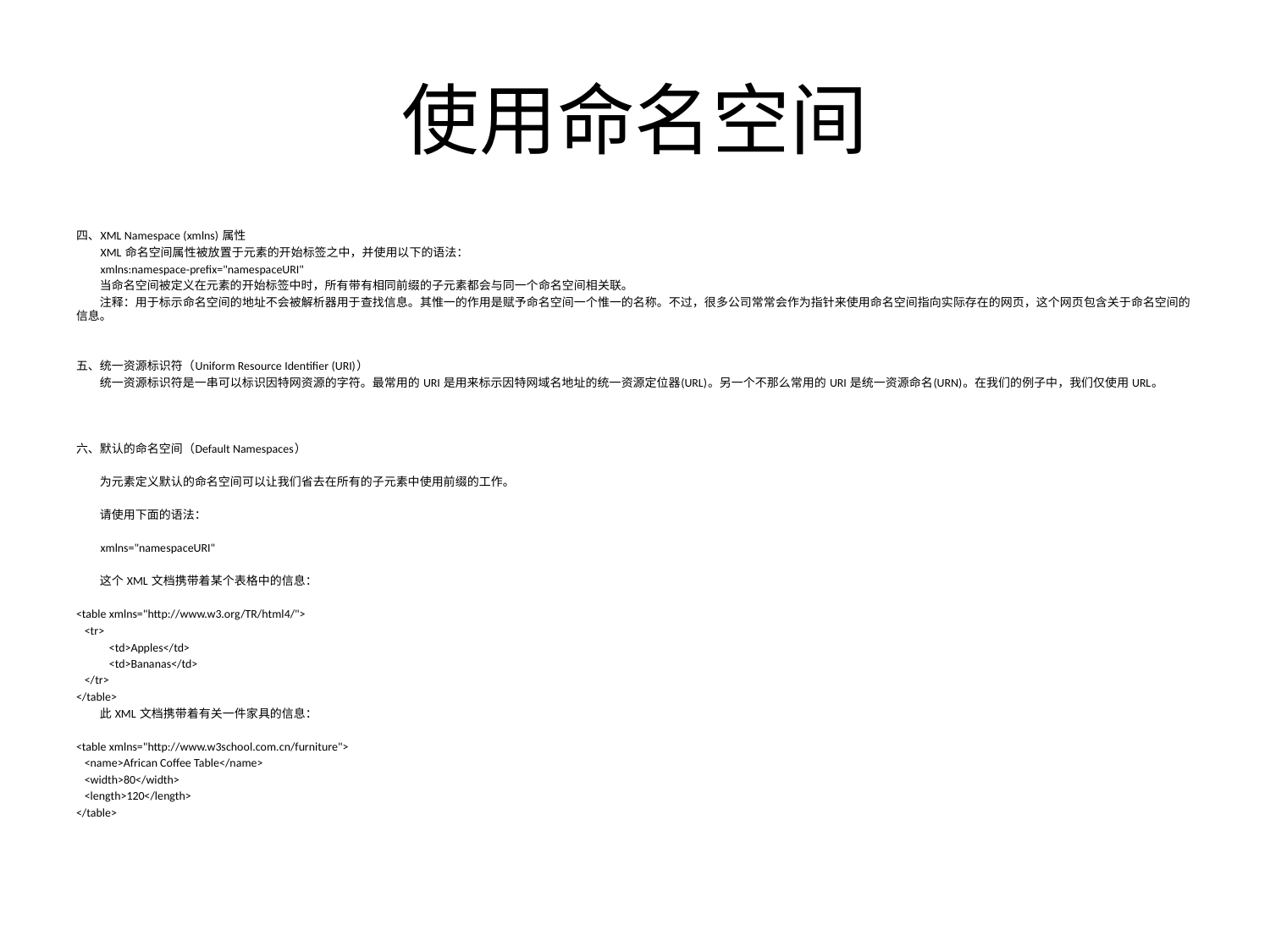

# 使用命名空间
四、XML Namespace (xmlns) 属性
　　XML 命名空间属性被放置于元素的开始标签之中，并使用以下的语法：
　　xmlns:namespace-prefix="namespaceURI"
　　当命名空间被定义在元素的开始标签中时，所有带有相同前缀的子元素都会与同一个命名空间相关联。
　　注释：用于标示命名空间的地址不会被解析器用于查找信息。其惟一的作用是赋予命名空间一个惟一的名称。不过，很多公司常常会作为指针来使用命名空间指向实际存在的网页，这个网页包含关于命名空间的信息。

五、统一资源标识符（Uniform Resource Identifier (URI)）
　　统一资源标识符是一串可以标识因特网资源的字符。最常用的 URI 是用来标示因特网域名地址的统一资源定位器(URL)。另一个不那么常用的 URI 是统一资源命名(URN)。在我们的例子中，我们仅使用 URL。

六、默认的命名空间（Default Namespaces）

　　为元素定义默认的命名空间可以让我们省去在所有的子元素中使用前缀的工作。

　　请使用下面的语法：

　　xmlns="namespaceURI"

　　这个 XML 文档携带着某个表格中的信息：

<table xmlns="http://www.w3.org/TR/html4/">
   <tr>
   　　<td>Apples</td>
   　　<td>Bananas</td>
   </tr>
</table>
　　此 XML 文档携带着有关一件家具的信息：

<table xmlns="http://www.w3school.com.cn/furniture">
   <name>African Coffee Table</name>
   <width>80</width>
   <length>120</length>
</table>